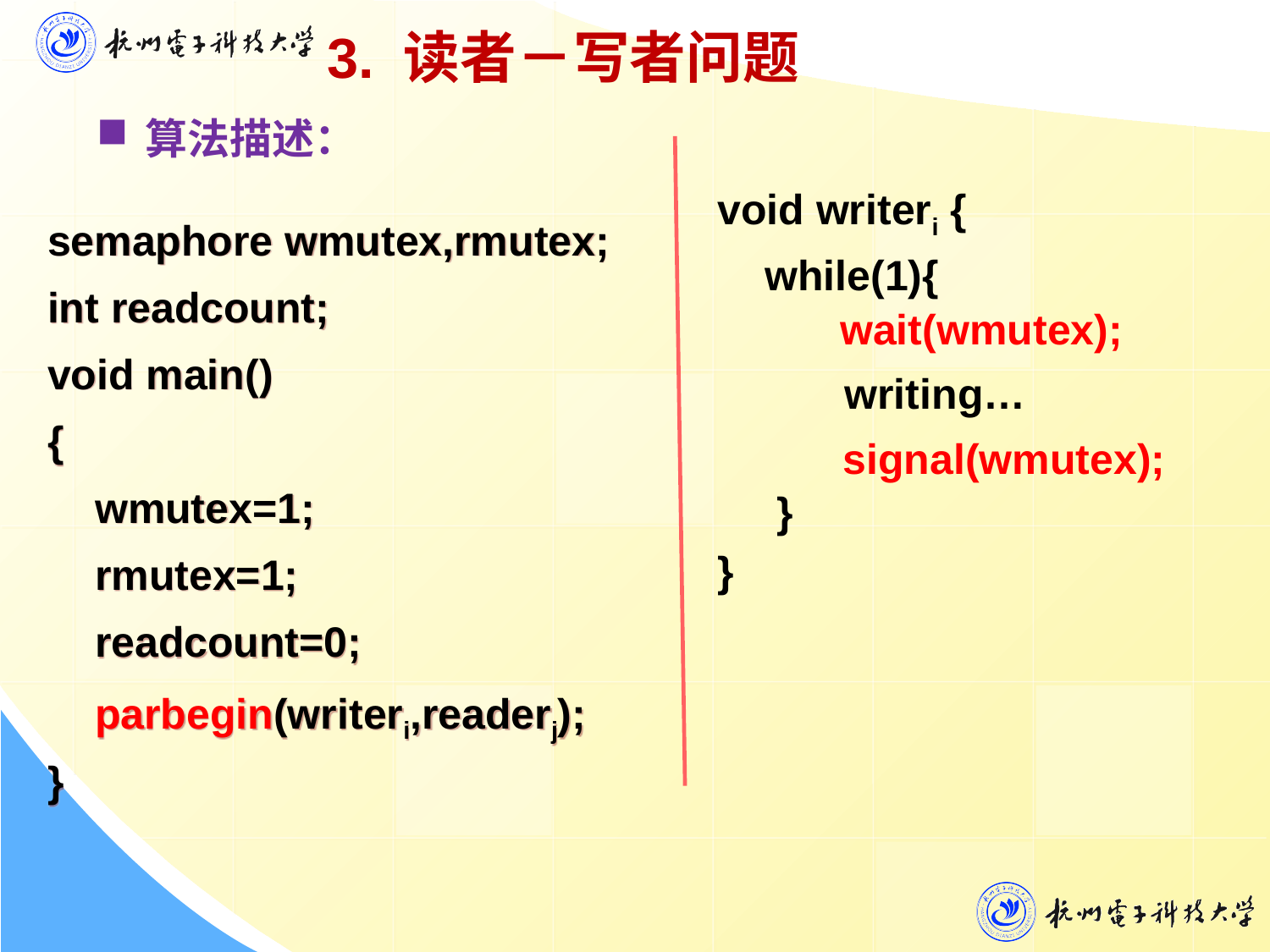

3. 读者－写者问题
算法描述：
void writeri {
    while(1){

	writing…

     }
}

semaphore wmutex,rmutex;
int readcount;
void main()
{
    wmutex=1;
    rmutex=1;
    readcount=0;
    parbegin(writeri,readerj);
}
wait(wmutex);
signal(wmutex);